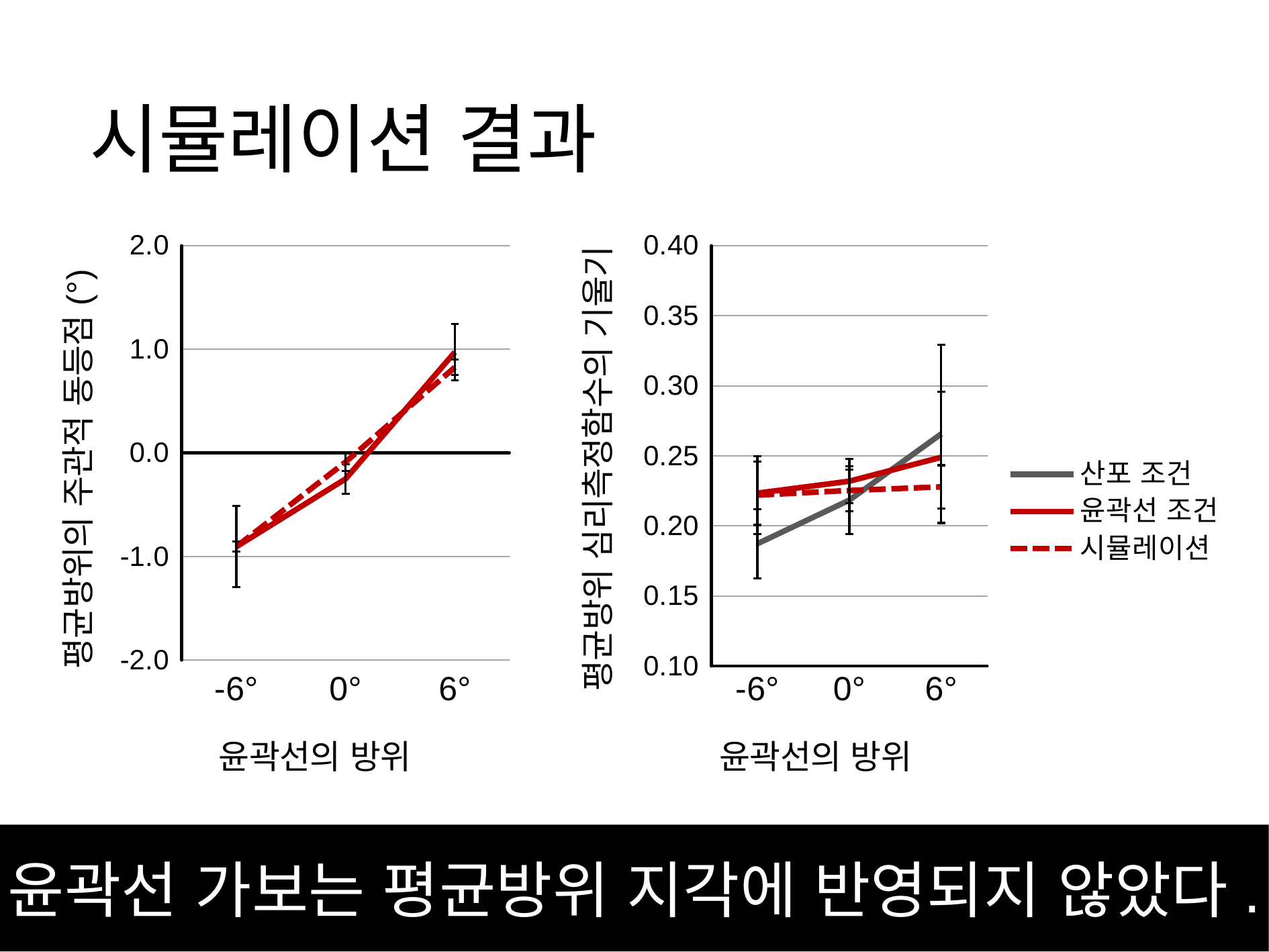

# 시뮬레이션 결과

### Chart

| Category | CONTOURED | PREDICTION |
|---|---|---|
| -6° | -0.9049267142857145 | -0.905179857142857 |
| 0° | -0.25096557142857145 | -0.08776671428571427 |
| 6° | 0.9712398571428571 | 0.8255317142857141 |

### Chart

| Category | 산포 조건 | 윤곽선 조건 | 시뮬레이션 |
|---|---|---|---|
| -6° | 0.18729214285714285 | 0.2234028571428571 | 0.22200585714285717 |
| 0° | 0.21841657142857146 | 0.23194142857142858 | 0.22532157142857143 |
| 6° | 0.26568214285714287 | 0.2490085714285714 | 0.22789828571428572 |
윤곽선 가보는 평균방위 지각에 반영되지 않았다.